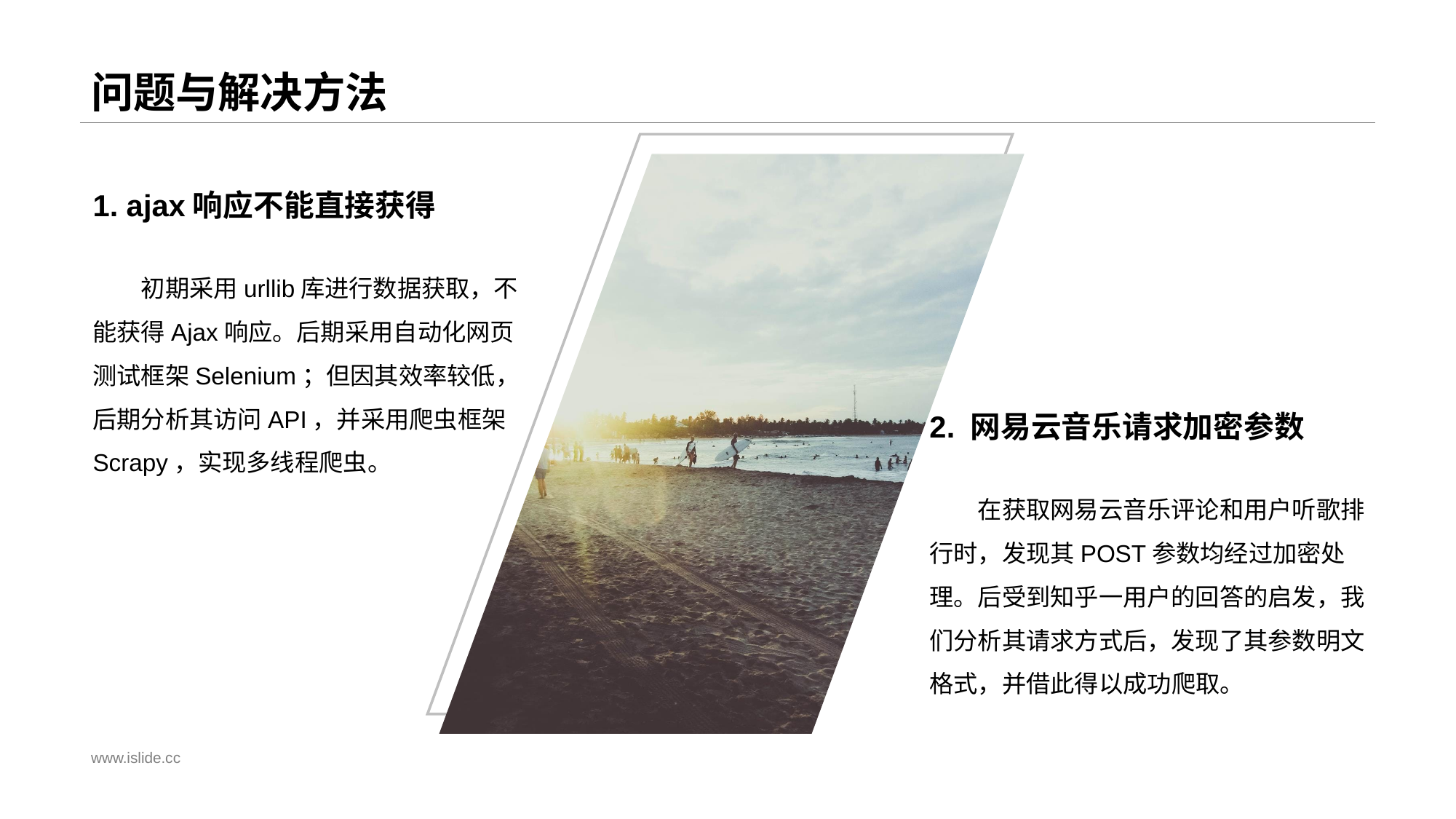

# 问题与解决方法

1. ajax响应不能直接获得
　　初期采用urllib库进行数据获取，不能获得Ajax响应。后期采用自动化网页测试框架Selenium；但因其效率较低，后期分析其访问API，并采用爬虫框架Scrapy，实现多线程爬虫。
2. 网易云音乐请求加密参数
　　在获取网易云音乐评论和用户听歌排行时，发现其POST参数均经过加密处理。后受到知乎一用户的回答的启发，我们分析其请求方式后，发现了其参数明文格式，并借此得以成功爬取。
www.islide.cc
18